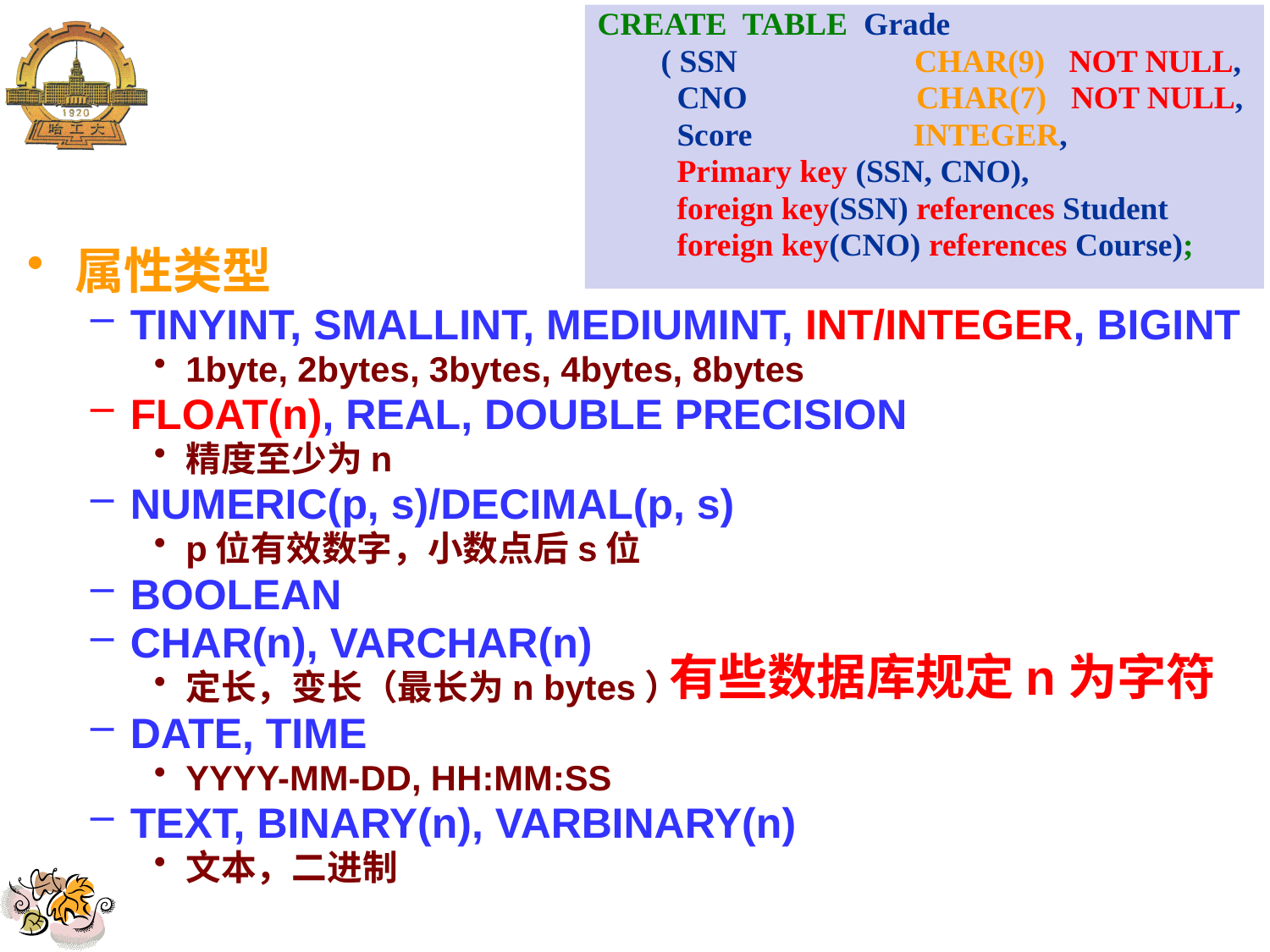

#
CREATE  TABLE  Grade
( SSN                      CHAR(9)   NOT NULL,
  CNO                     CHAR(7)   NOT NULL,
  Score                    INTEGER,
  Primary key (SSN, CNO),
  foreign key(SSN) references Student
  foreign key(CNO) references Course);
属性类型
TINYINT, SMALLINT, MEDIUMINT, INT/INTEGER, BIGINT
1byte, 2bytes, 3bytes, 4bytes, 8bytes
FLOAT(n), REAL, DOUBLE PRECISION
精度至少为n
NUMERIC(p, s)/DECIMAL(p, s)
p位有效数字，小数点后s位
BOOLEAN
CHAR(n), VARCHAR(n)
定长，变长（最长为n bytes）
DATE, TIME
YYYY-MM-DD, HH:MM:SS
TEXT, BINARY(n), VARBINARY(n)
文本，二进制
有些数据库规定n为字符